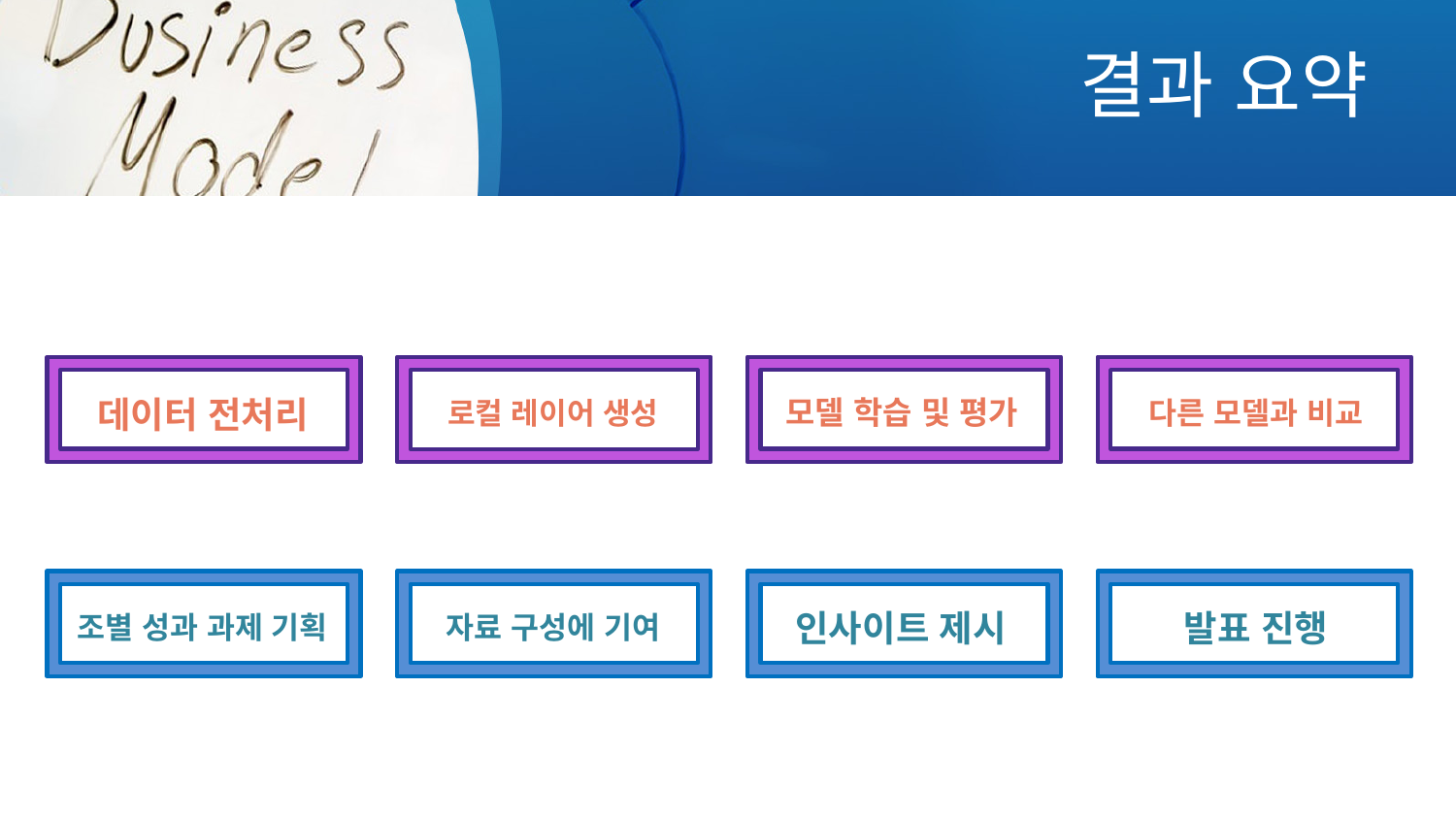

# 결과 요약

모델 학습 및 평가
다른 모델과 비교
데이터 전처리
로컬 레이어 생성

조별 성과 과제 기획
자료 구성에 기여
인사이트 제시
발표 진행